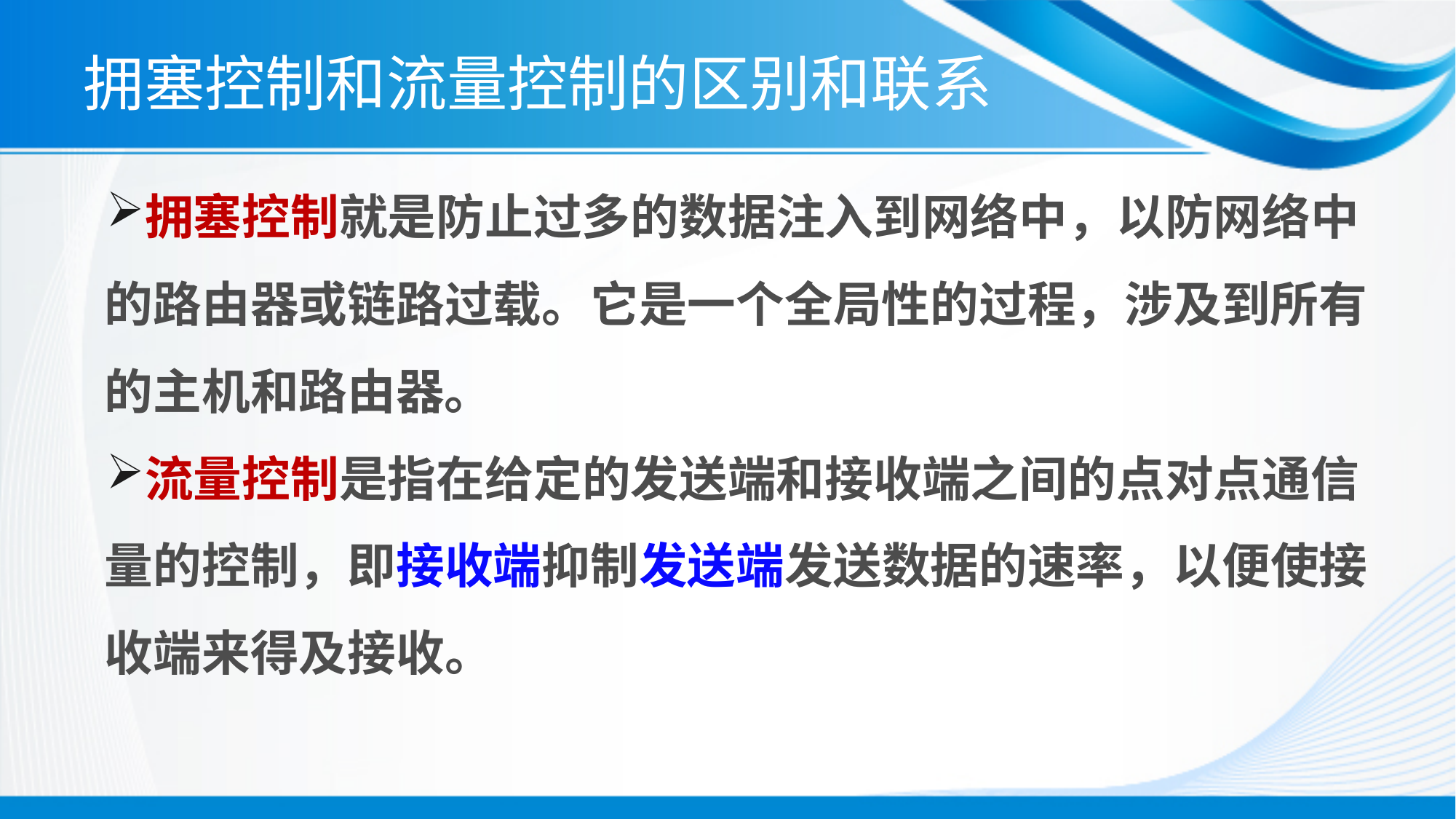

# 拥塞控制和流量控制的区别和联系
拥塞控制就是防止过多的数据注入到网络中，以防网络中的路由器或链路过载。它是一个全局性的过程，涉及到所有的主机和路由器。
流量控制是指在给定的发送端和接收端之间的点对点通信量的控制，即接收端抑制发送端发送数据的速率，以便使接收端来得及接收。